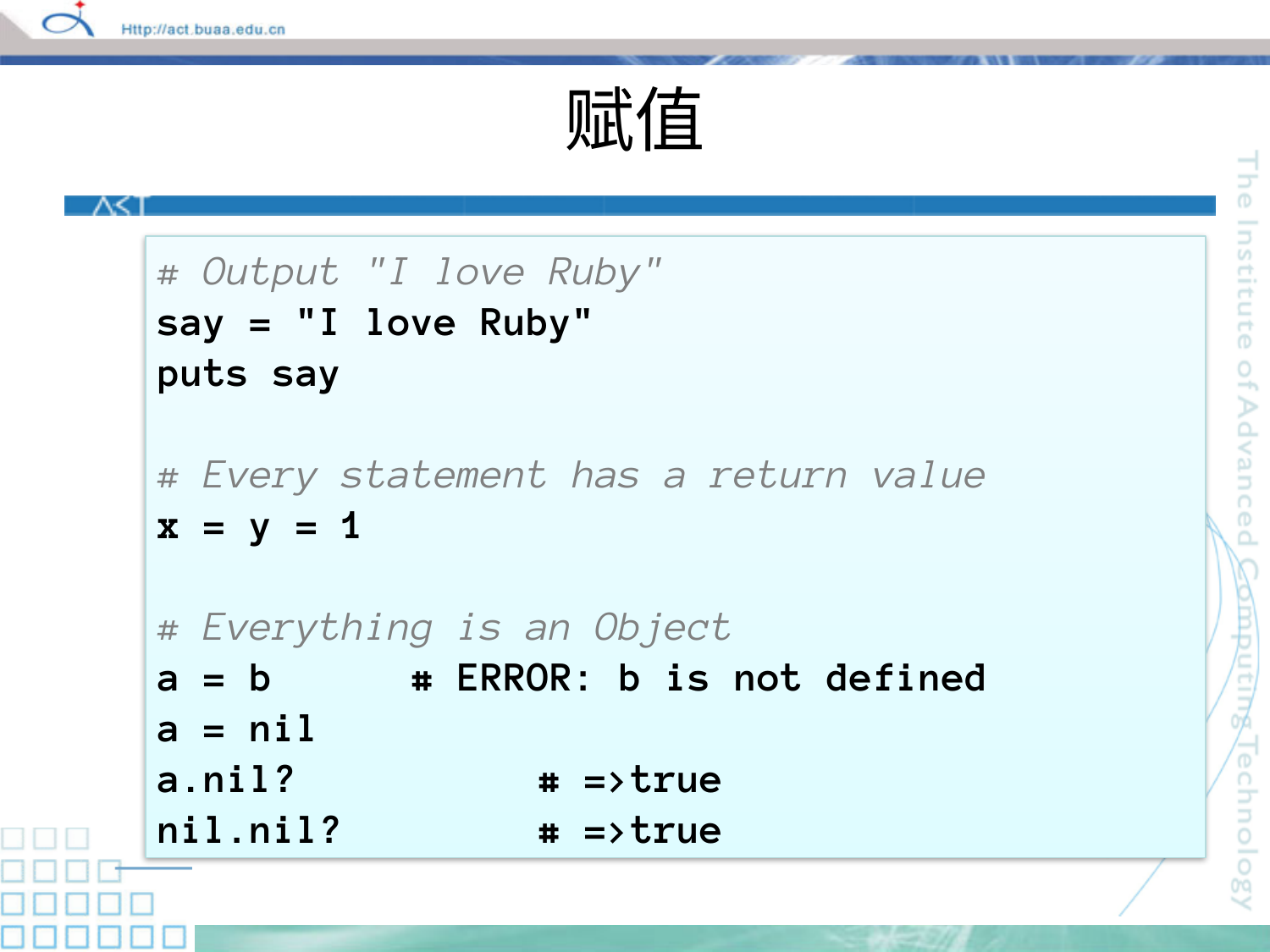

# 赋值
# Output "I love Ruby"
say = "I love Ruby"
puts say

# Every statement has a return value
x = y = 1

# Everything is an Object
a = b		# ERROR: b is not defined
a = nil
a.nil?		# =>true
nil.nil?		# =>true